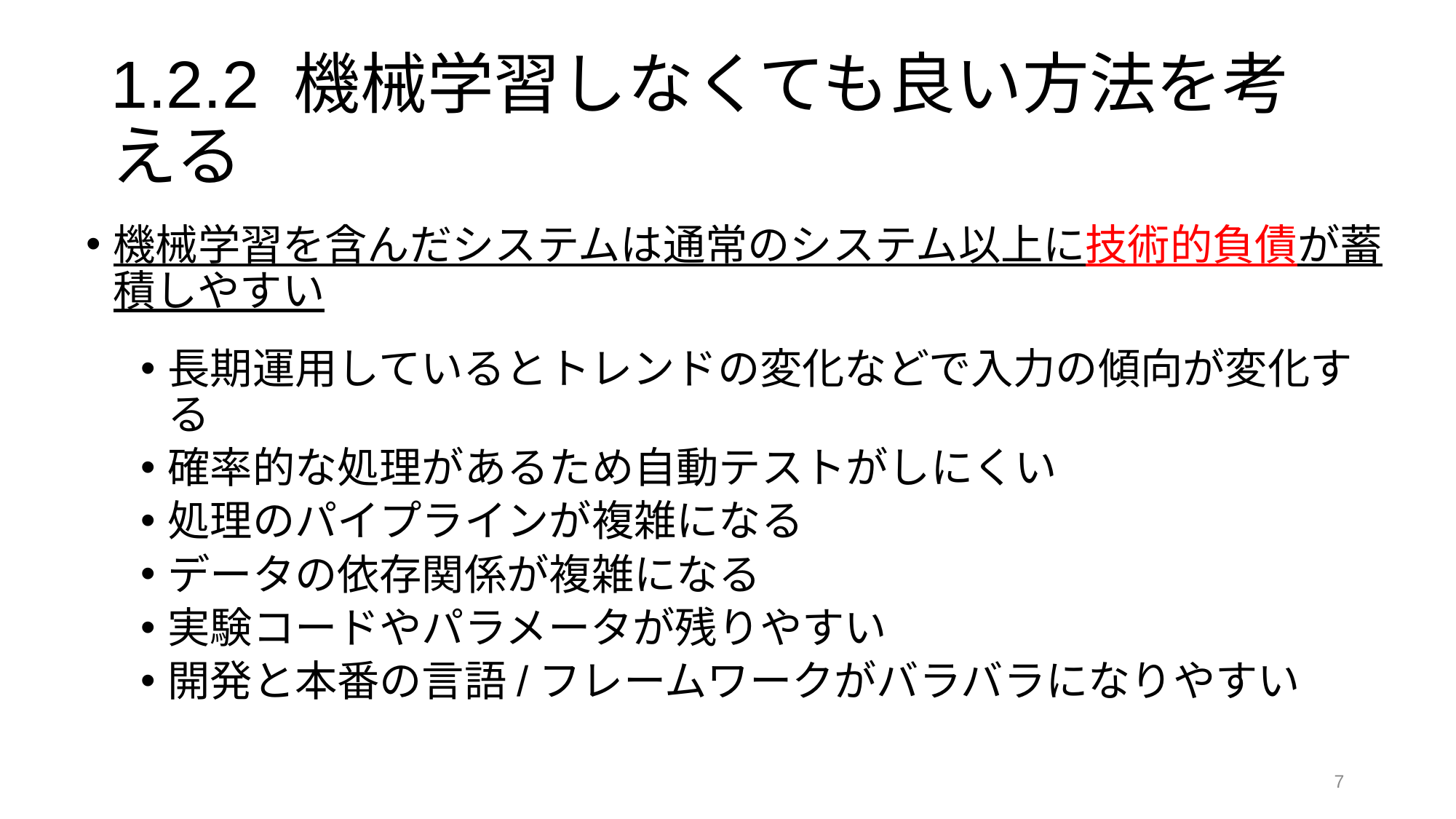

# 1.2.2 機械学習しなくても良い方法を考える
機械学習を含んだシステムは通常のシステム以上に技術的負債が蓄積しやすい

長期運用しているとトレンドの変化などで入力の傾向が変化する
確率的な処理があるため自動テストがしにくい
処理のパイプラインが複雑になる
データの依存関係が複雑になる
実験コードやパラメータが残りやすい
開発と本番の言語/フレームワークがバラバラになりやすい

7